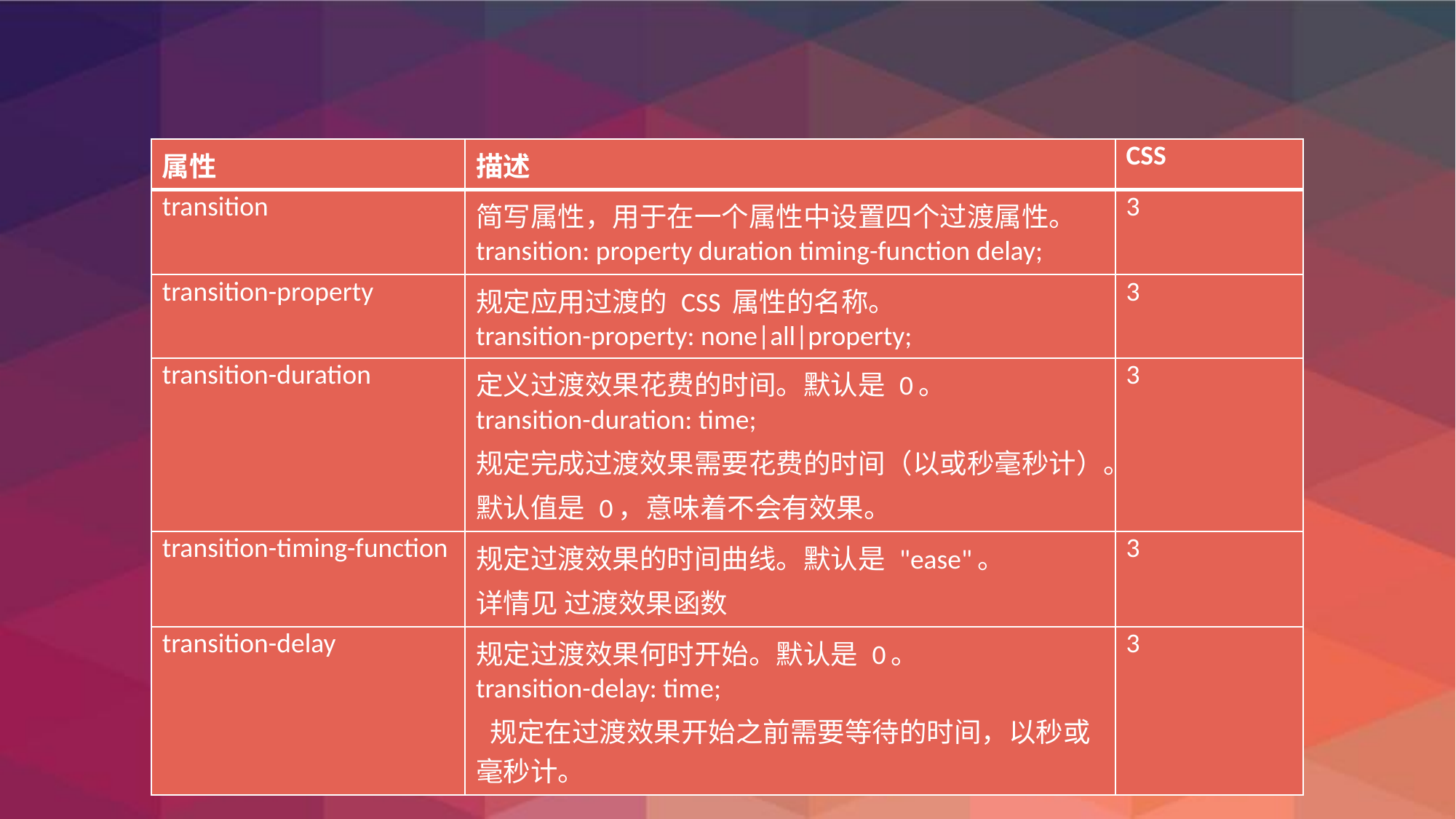

| 属性 | 描述 | CSS |
| --- | --- | --- |
| transition | 简写属性，用于在一个属性中设置四个过渡属性。 transition: property duration timing-function delay; | 3 |
| transition-property | 规定应用过渡的 CSS 属性的名称。 transition-property: none|all|property; | 3 |
| transition-duration | 定义过渡效果花费的时间。默认是 0。 transition-duration: time; 规定完成过渡效果需要花费的时间（以或秒毫秒计）。 默认值是 0，意味着不会有效果。 | 3 |
| transition-timing-function | 规定过渡效果的时间曲线。默认是 "ease"。 详情见 过渡效果函数 | 3 |
| transition-delay | 规定过渡效果何时开始。默认是 0。 transition-delay: time; 规定在过渡效果开始之前需要等待的时间，以秒或毫秒计。 | 3 |
# Html5简介
1.HTML5 是新版的 HTML。
2.2014年10月29日，万维网联盟宣布，经过接近8年的艰苦努力，该标准规范终于制定完成。